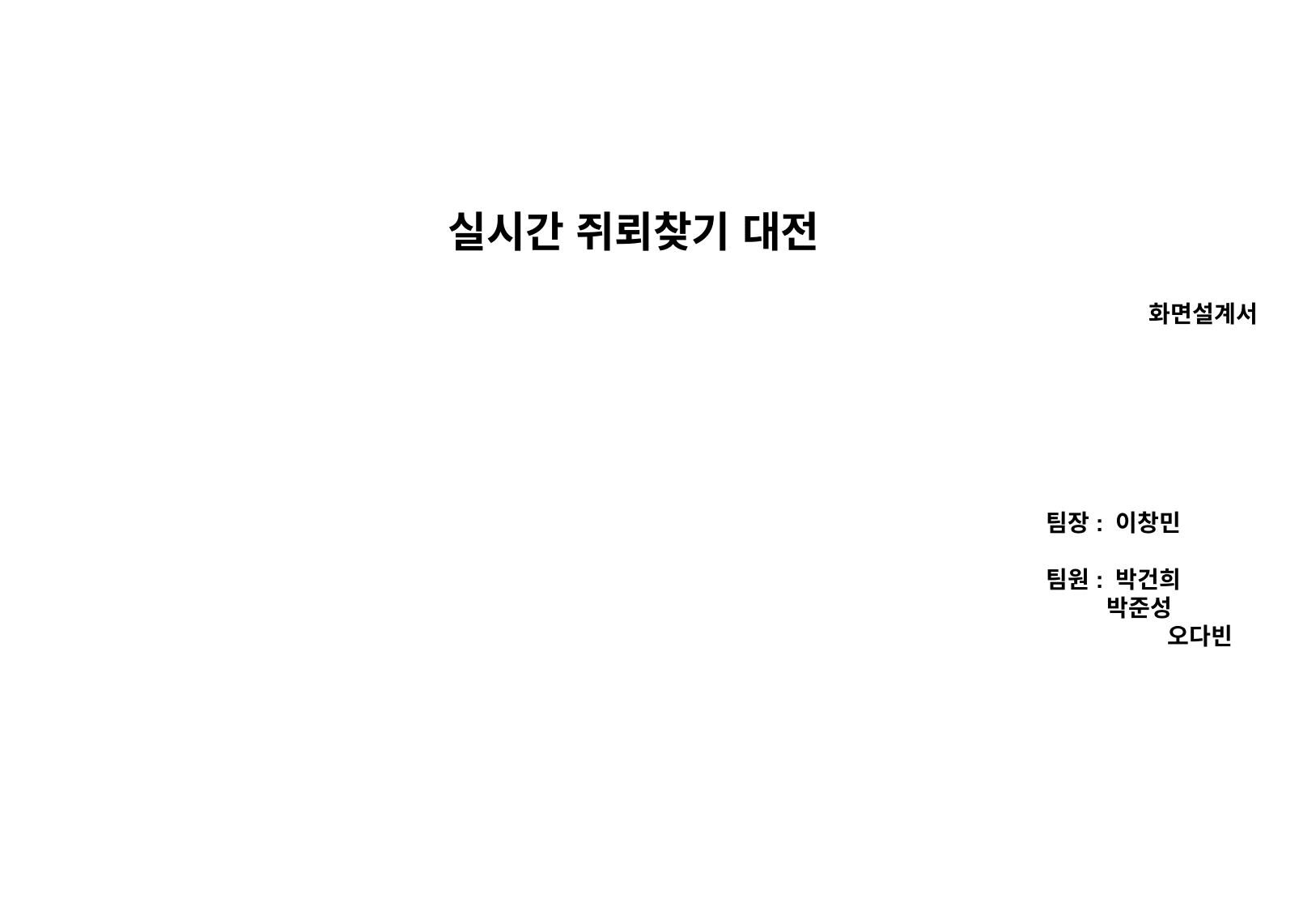

# 화면설계서
실시간 쥐뢰찾기 대전
팀장: 이창민

팀원: 박건희
박준성
	오다빈